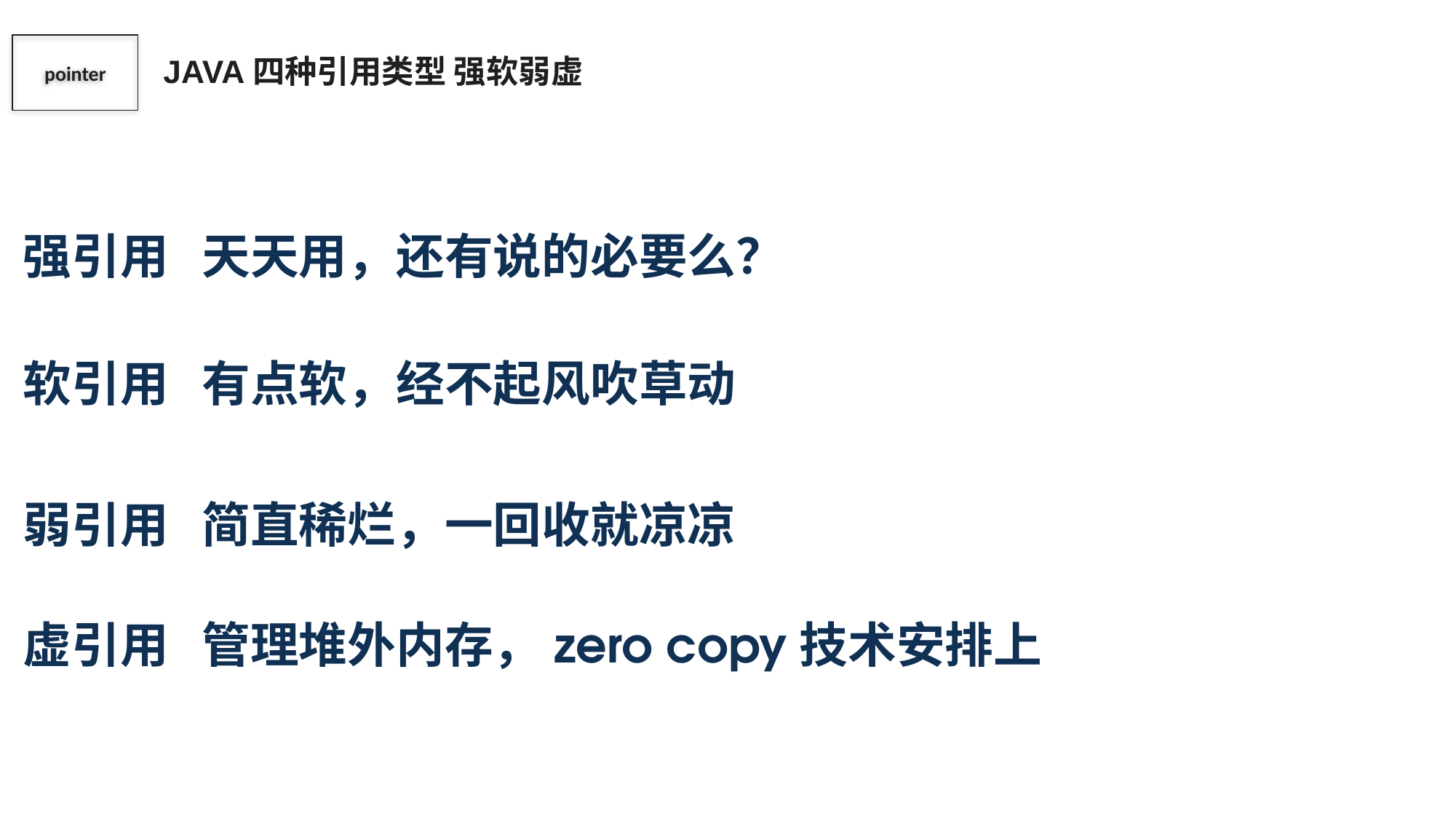

pointer
JAVA四种引用类型 强软弱虚
强引用   天天用，还有说的必要么？
软引用   有点软，经不起风吹草动
弱引用   简直稀烂，一回收就凉凉
虚引用   管理堆外内存，zero copy技术安排上